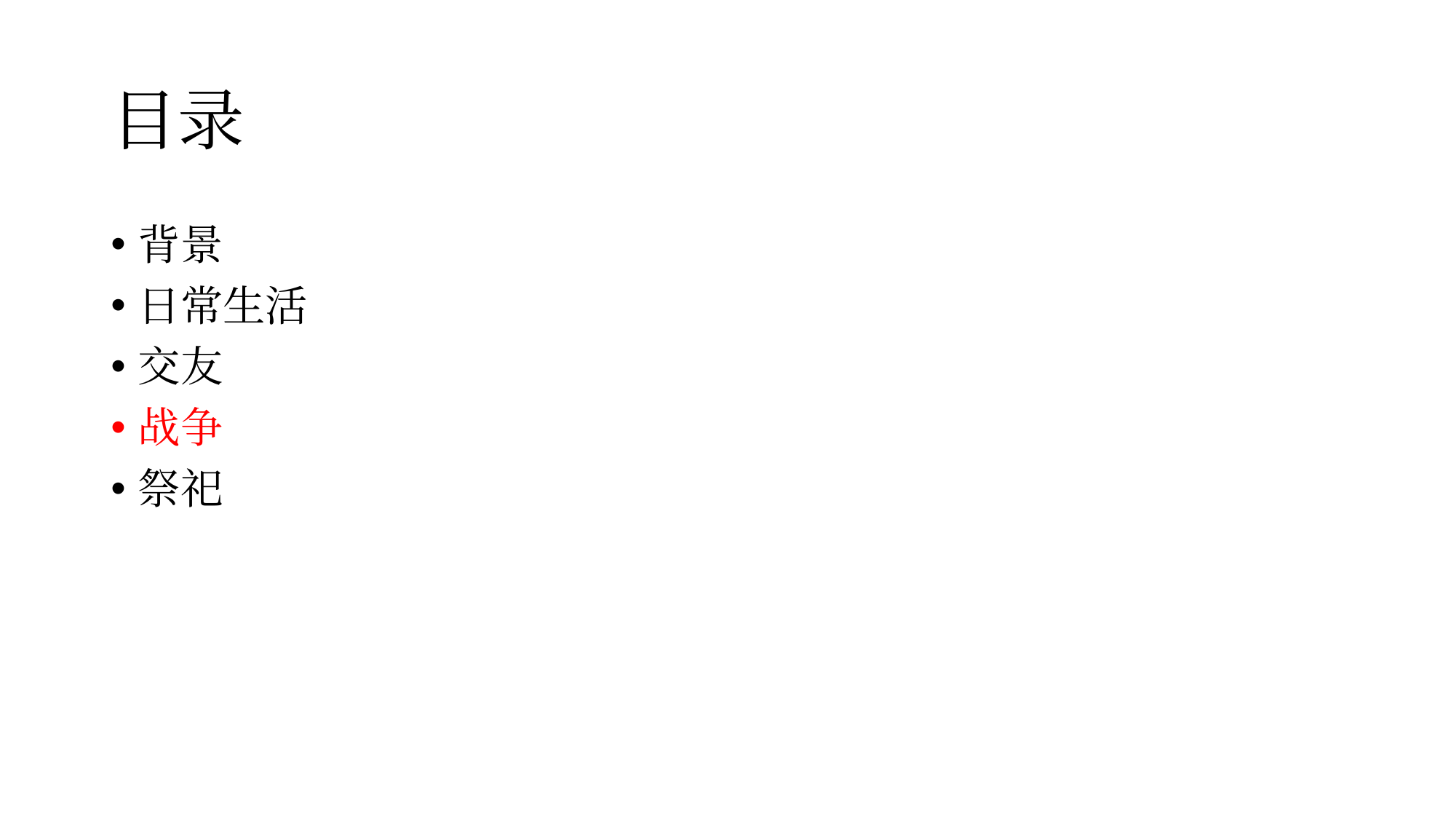

# 目录
背景
日常生活
交友
战争
祭祀